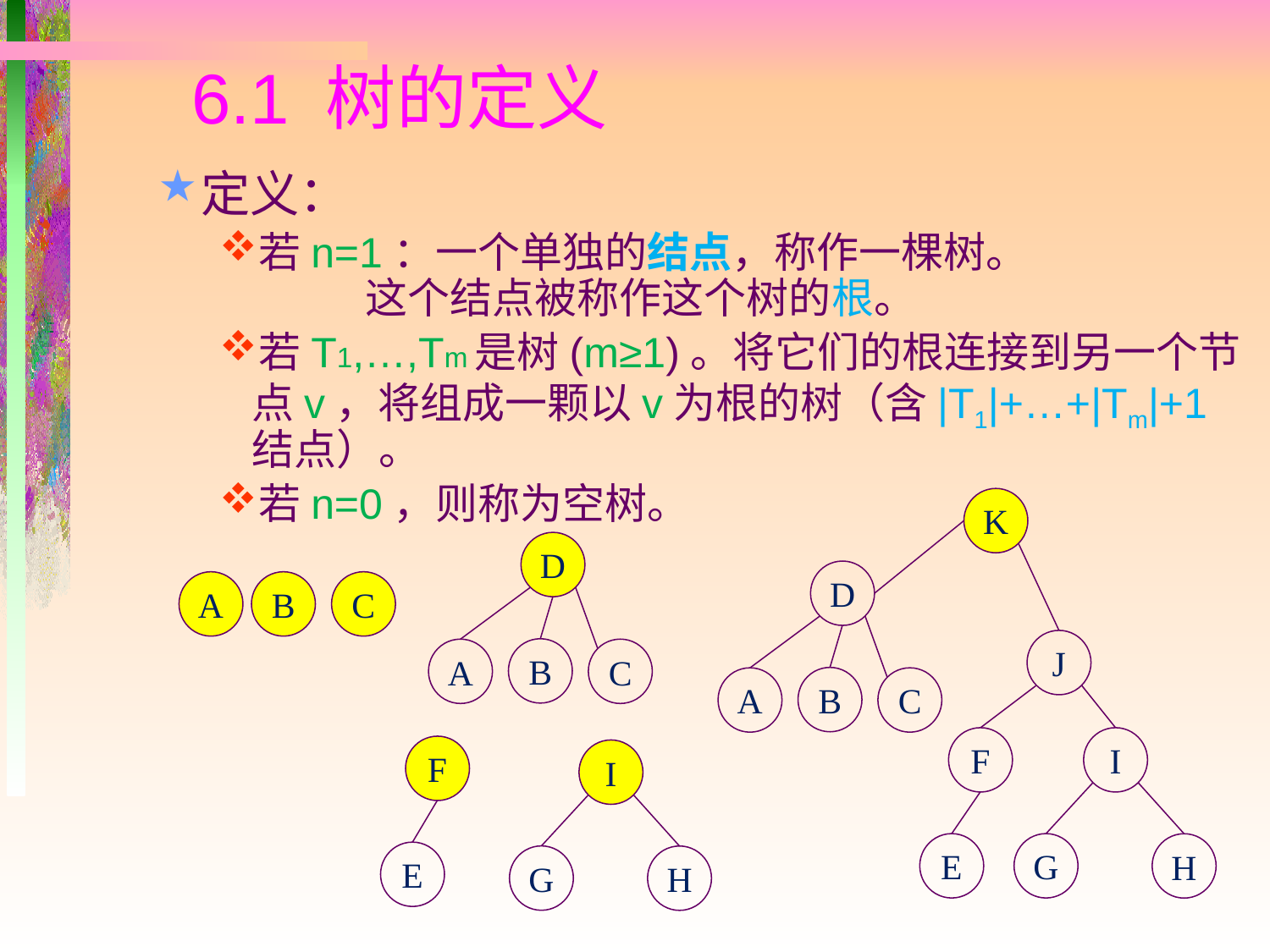

6.1 树的定义
定义：
若n=1：一个单独的结点，称作一棵树。
            这个结点被称作这个树的根。
若T1,…,Tm是树(m≥1)。将它们的根连接到另一个节点v，将组成一颗以v为根的树（含|T1|+…+|Tm|+1结点）。
若n=0，则称为空树。
K
D
D
A
B
C
J
B
A
C
B
A
C
F
I
F
I
G
H
E
G
H
E